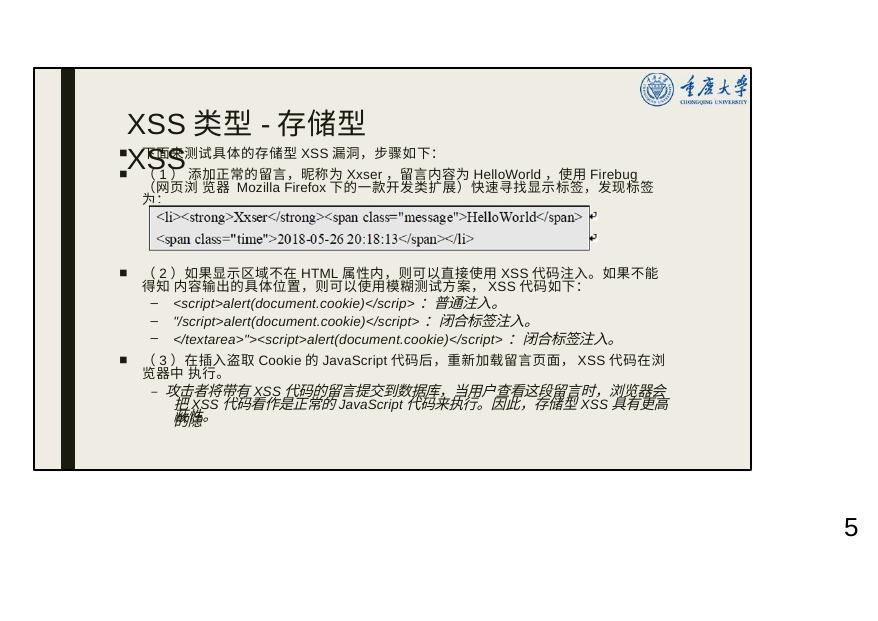

# XSS类型-存储型XSS
下面来测试具体的存储型XSS漏洞，步骤如下：
（1） 添加正常的留言，昵称为Xxser，留言内容为HelloWorld，使用Firebug（网页浏 览器 Mozilla Firefox下的一款开发类扩展）快速寻找显示标签，发现标签为：

（2）如果显示区域不在HTML属性内，则可以直接使用XSS代码注入。如果不能得知 内容输出的具体位置，则可以使用模糊测试方案，XSS代码如下：
<script>alert(document.cookie)</scrip>：普通注入。
"/script>alert(document.cookie)</script>：闭合标签注入。
</textarea>"><script>alert(document.cookie)</script>：闭合标签注入。
（3）在插入盗取Cookie的JavaScript代码后，重新加载留言页面，XSS代码在浏览器中 执行。
– 攻击者将带有XSS代码的留言提交到数据库，当用户查看这段留言时，浏览器会
把XSS代码看作是正常的JavaScript代码来执行。因此，存储型XSS具有更高的隐
蔽性。
5